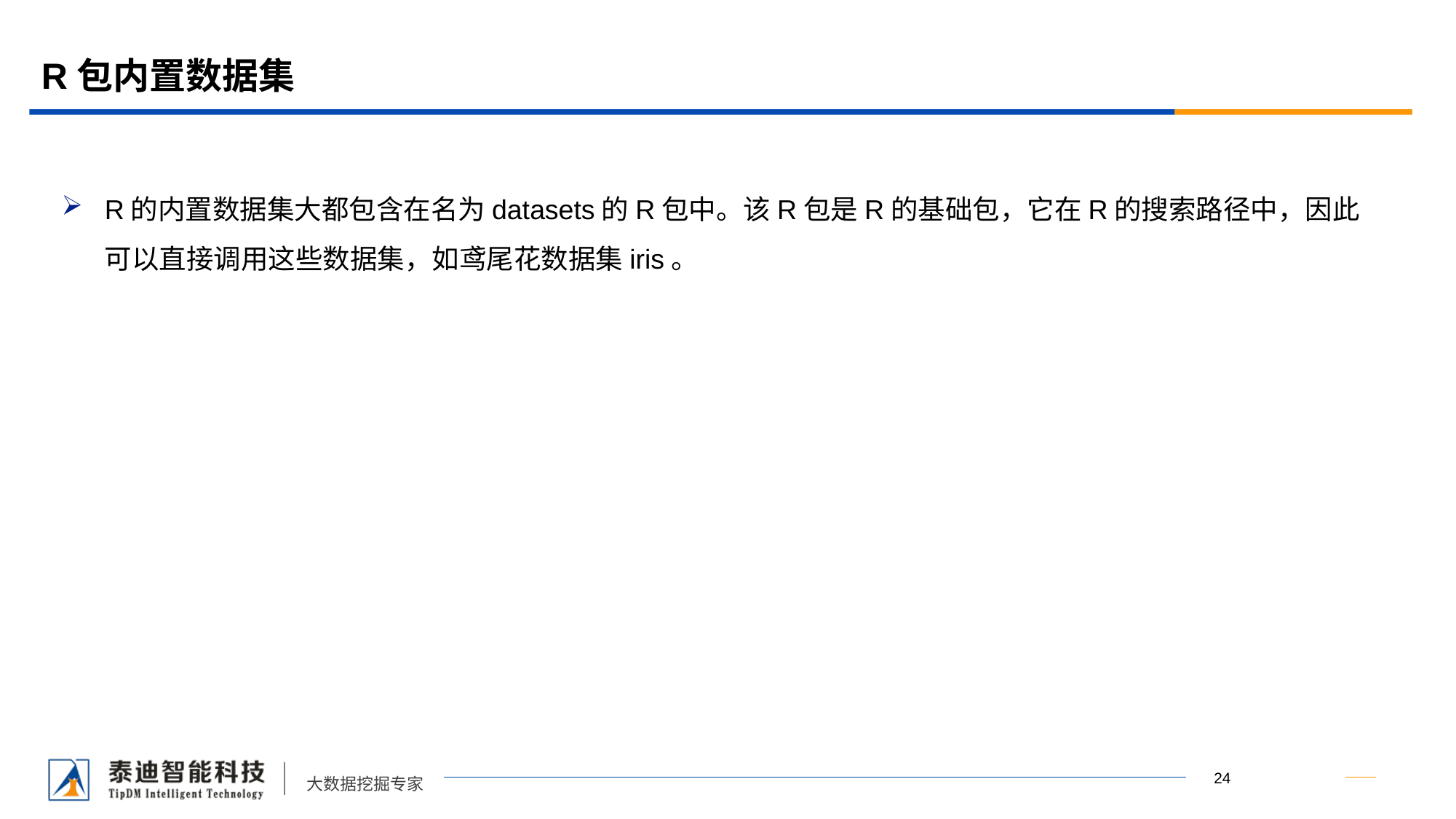

# R包内置数据集
R的内置数据集大都包含在名为datasets的R包中。该R包是R的基础包，它在R的搜索路径中，因此可以直接调用这些数据集，如鸢尾花数据集iris。